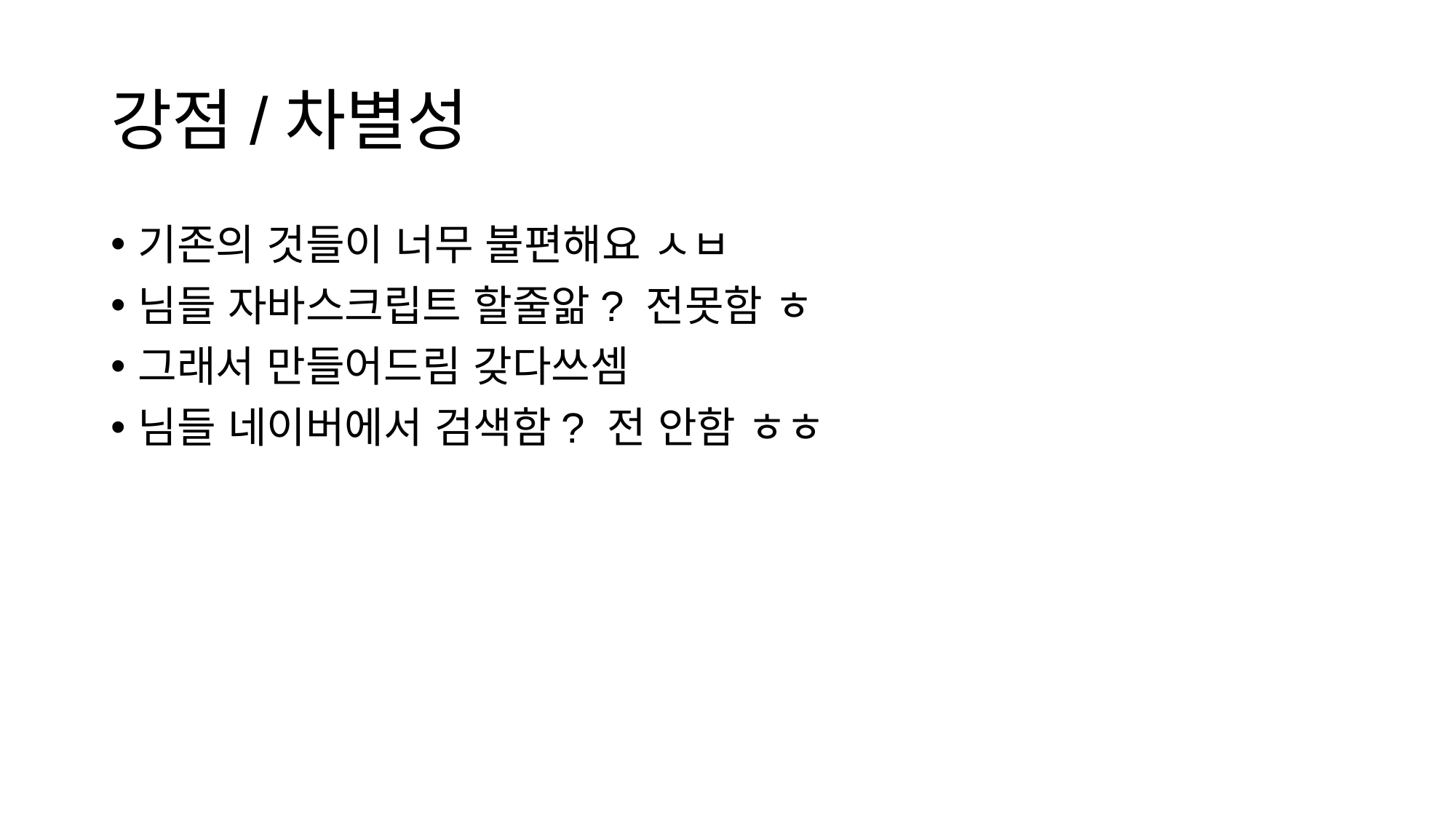

# 강점/차별성
기존의 것들이 너무 불편해요 ㅅㅂ
님들 자바스크립트 할줄앎? 전못함 ㅎ
그래서 만들어드림 갖다쓰셈
님들 네이버에서 검색함? 전 안함 ㅎㅎ